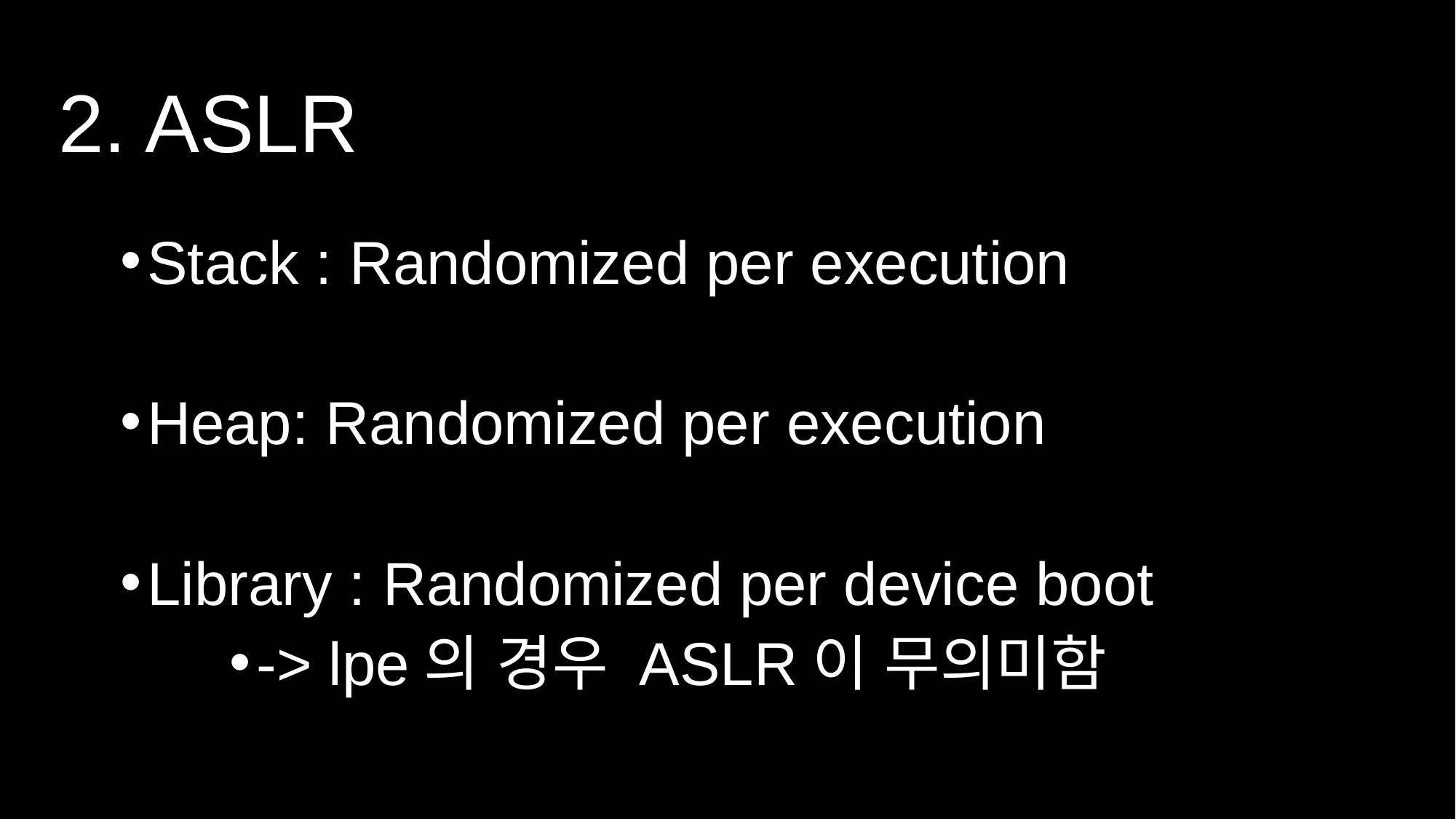

# 2. ASLR
Stack : Randomized per execution

Heap: Randomized per execution

Library : Randomized per device boot
-> lpe의 경우 ASLR이 무의미함